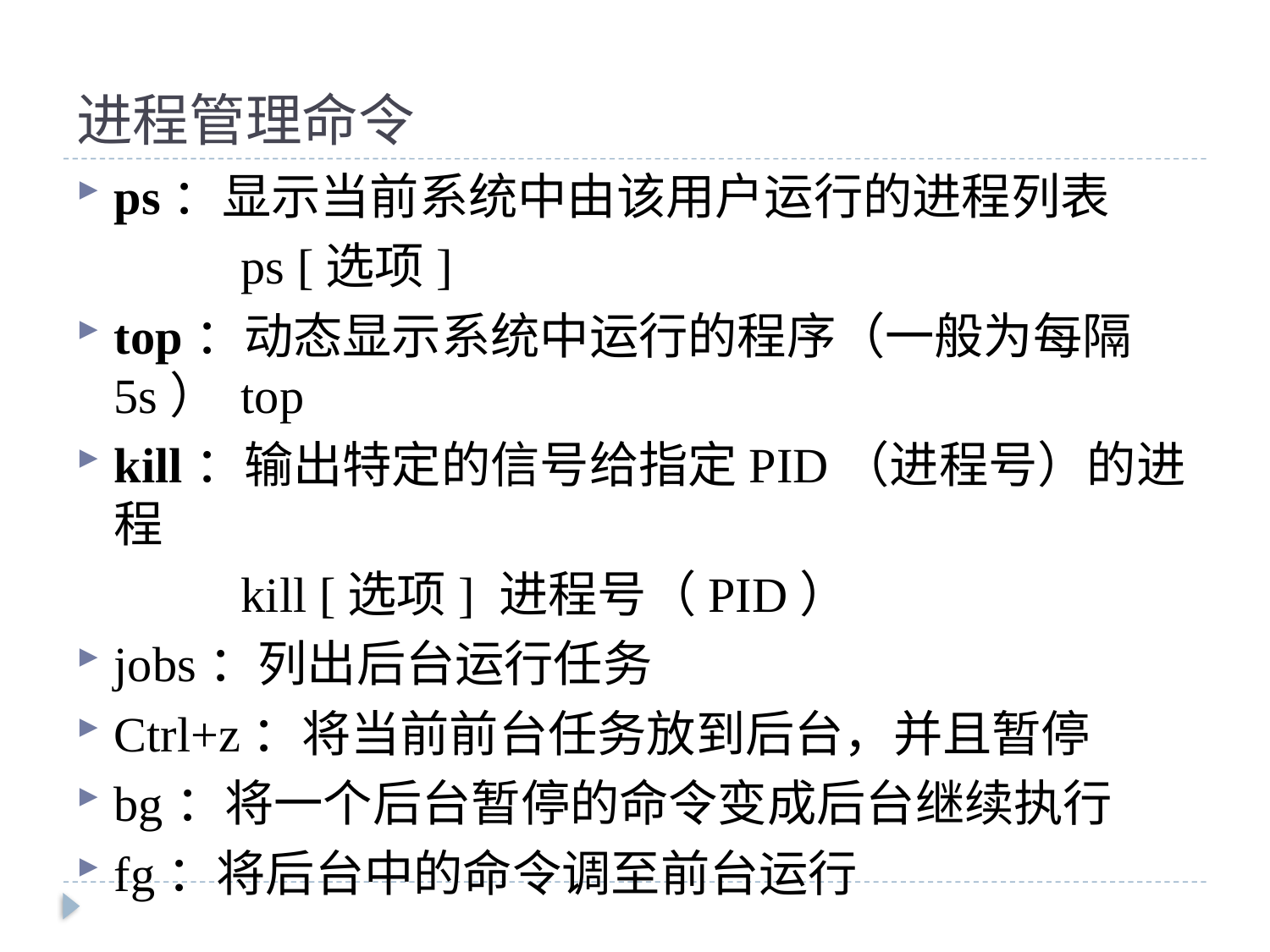

# 进程管理命令
ps：显示当前系统中由该用户运行的进程列表
		ps [选项]
top：动态显示系统中运行的程序（一般为每隔5s）	top
kill：输出特定的信号给指定PID（进程号）的进程
		kill [选项] 进程号（PID）
jobs：列出后台运行任务
Ctrl+z：将当前前台任务放到后台，并且暂停
bg：将一个后台暂停的命令变成后台继续执行
fg：将后台中的命令调至前台运行